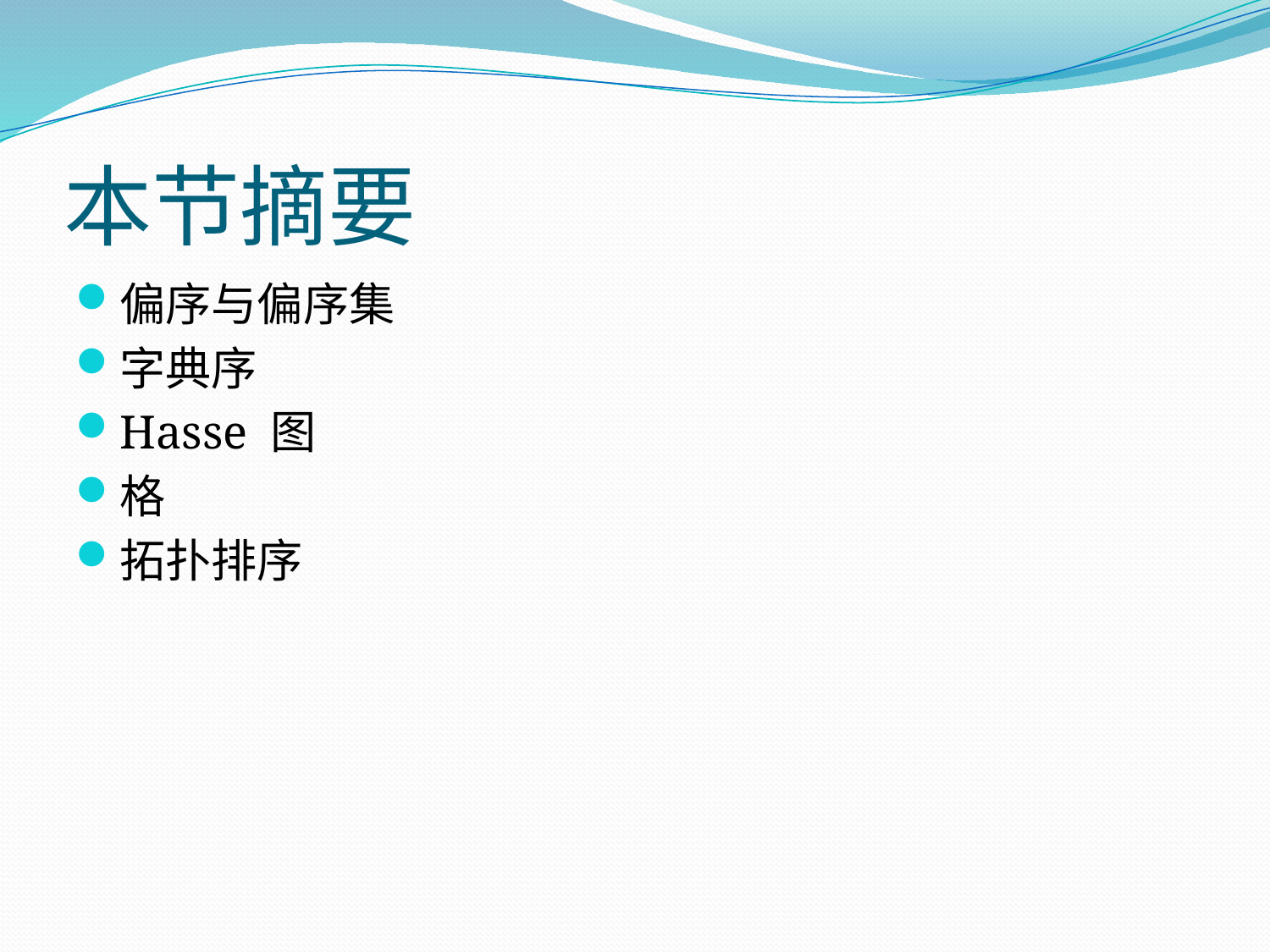

# 本节摘要
偏序与偏序集
字典序
Hasse 图
格
拓扑排序